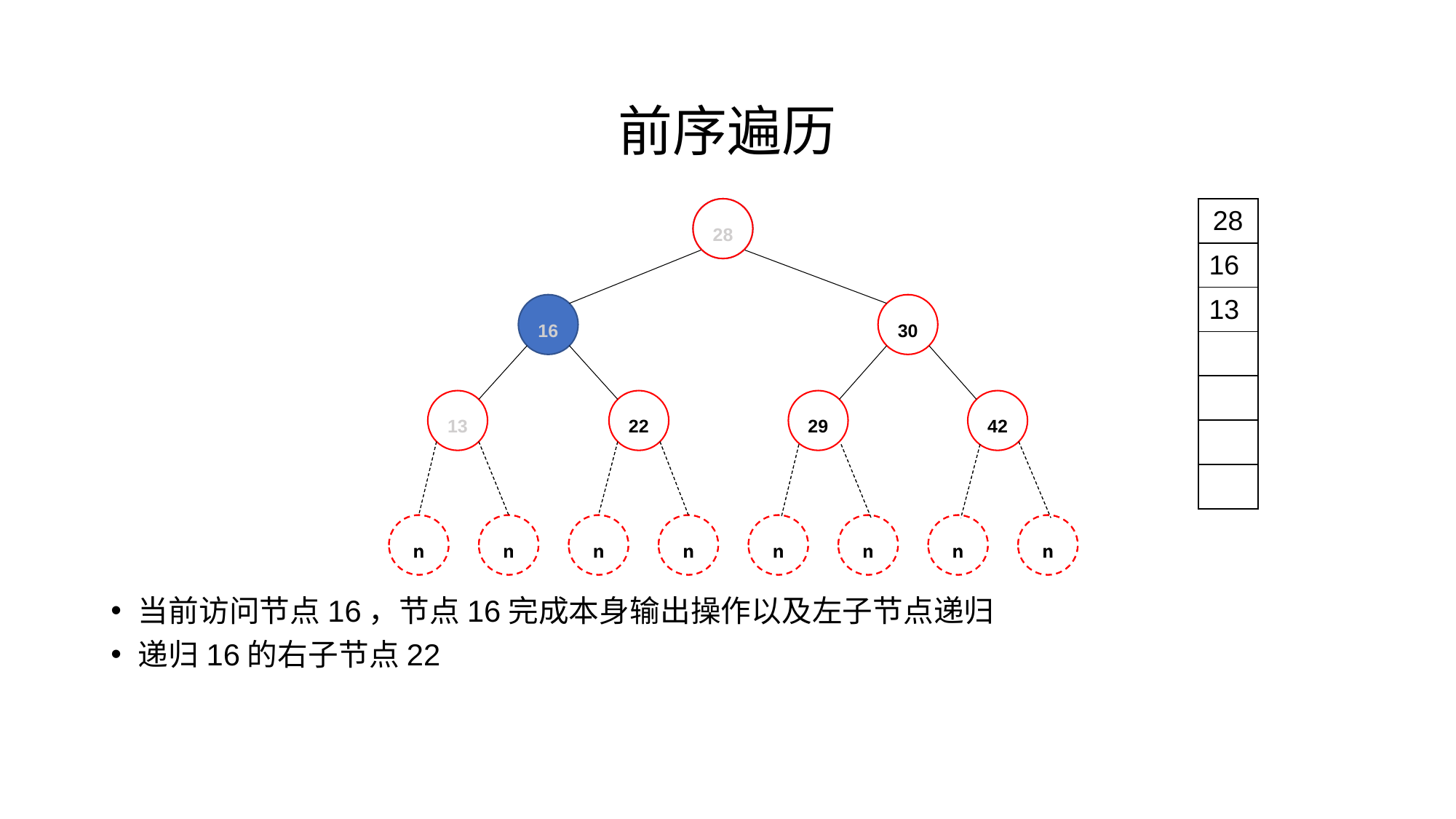

# 前序遍历
28
16
30
13
22
29
42
28
28
| 28 |
| --- |
| 16 |
| 13 |
|  |
|  |
|  |
|  |
n
n
n
n
n
n
n
n
n
n
n
n
n
n
n
n
当前访问节点16，节点16完成本身输出操作以及左子节点递归
递归16的右子节点22